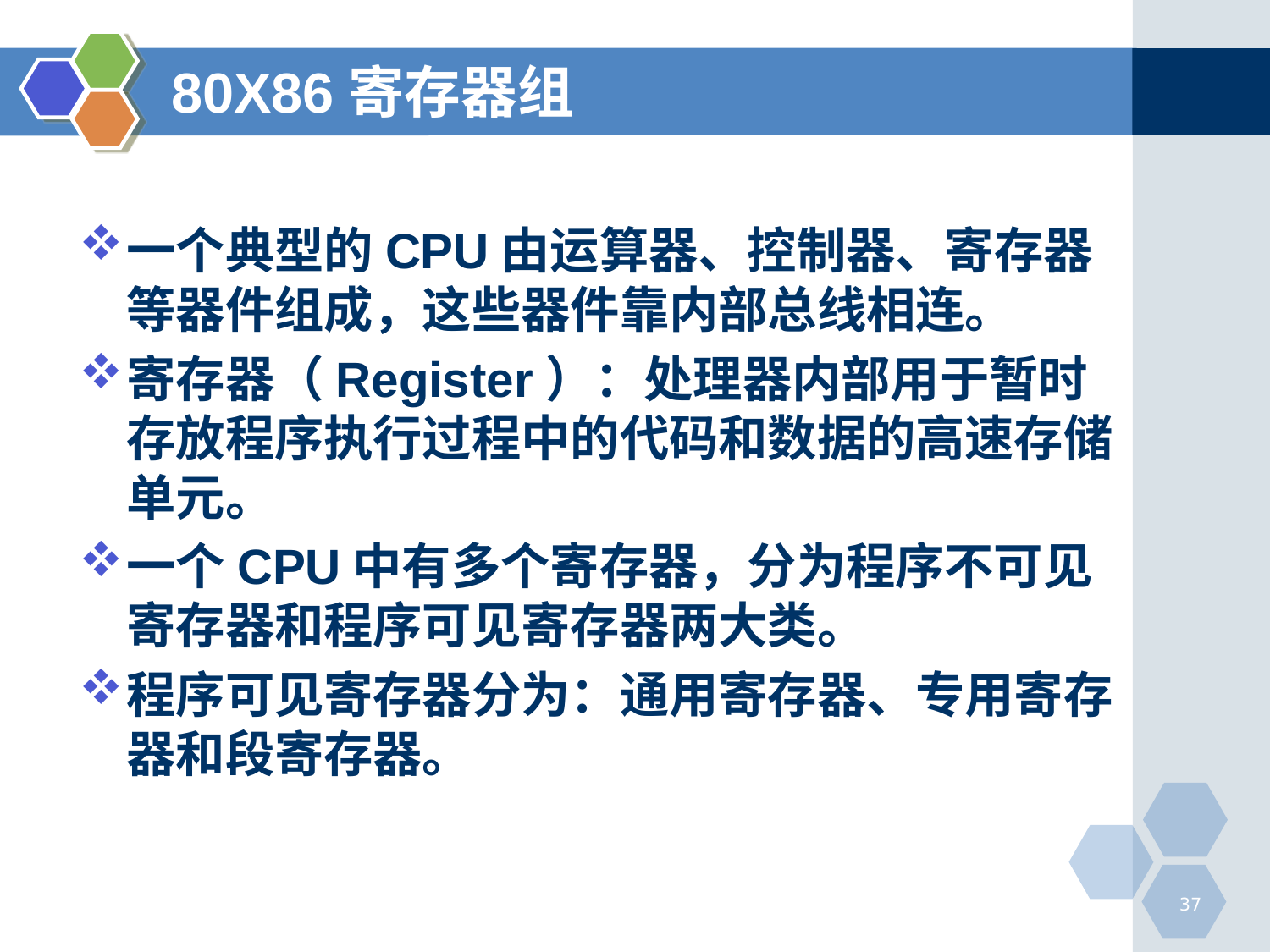

# 80X86寄存器组
一个典型的CPU由运算器、控制器、寄存器等器件组成，这些器件靠内部总线相连。
寄存器（Register）：处理器内部用于暂时存放程序执行过程中的代码和数据的高速存储单元。
一个CPU中有多个寄存器，分为程序不可见寄存器和程序可见寄存器两大类。
程序可见寄存器分为：通用寄存器、专用寄存器和段寄存器。

37